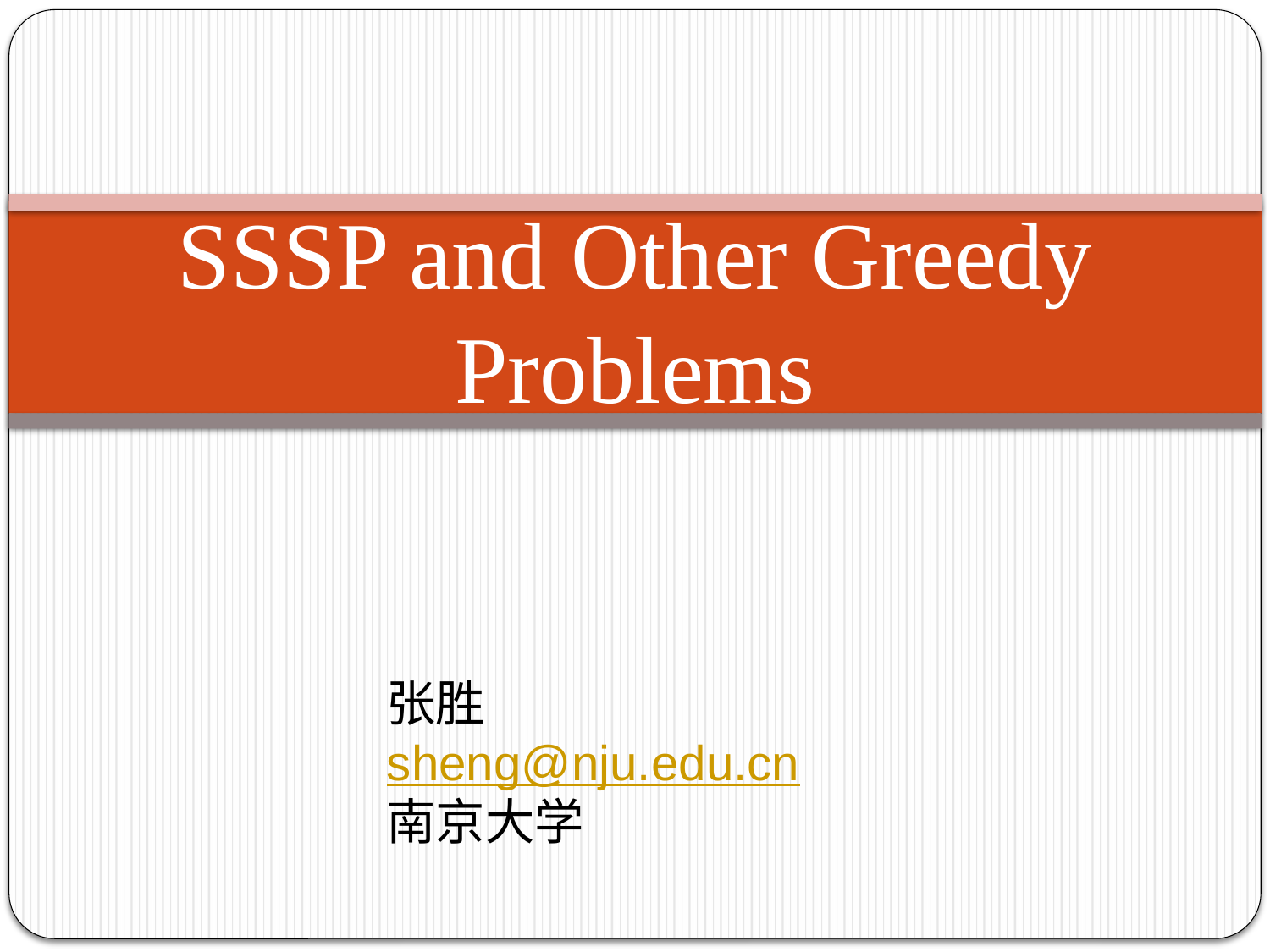

# SSSP and Other Greedy Problems
张胜
sheng@nju.edu.cn
南京大学